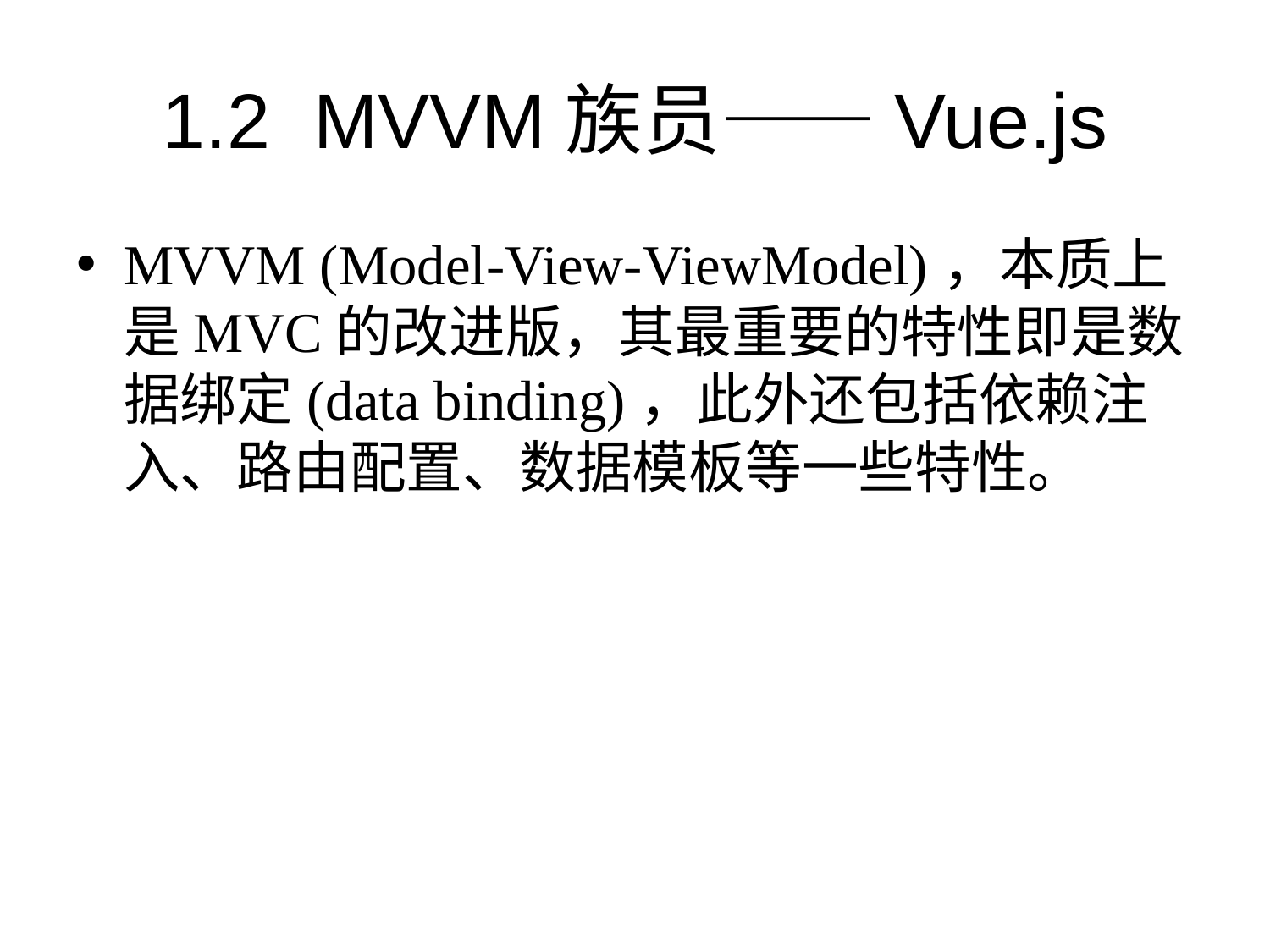

# 1.2  MVVM族员——Vue.js
MVVM (Model-View-ViewModel)，本质上是MVC的改进版，其最重要的特性即是数据绑定(data binding)，此外还包括依赖注入、路由配置、数据模板等一些特性。